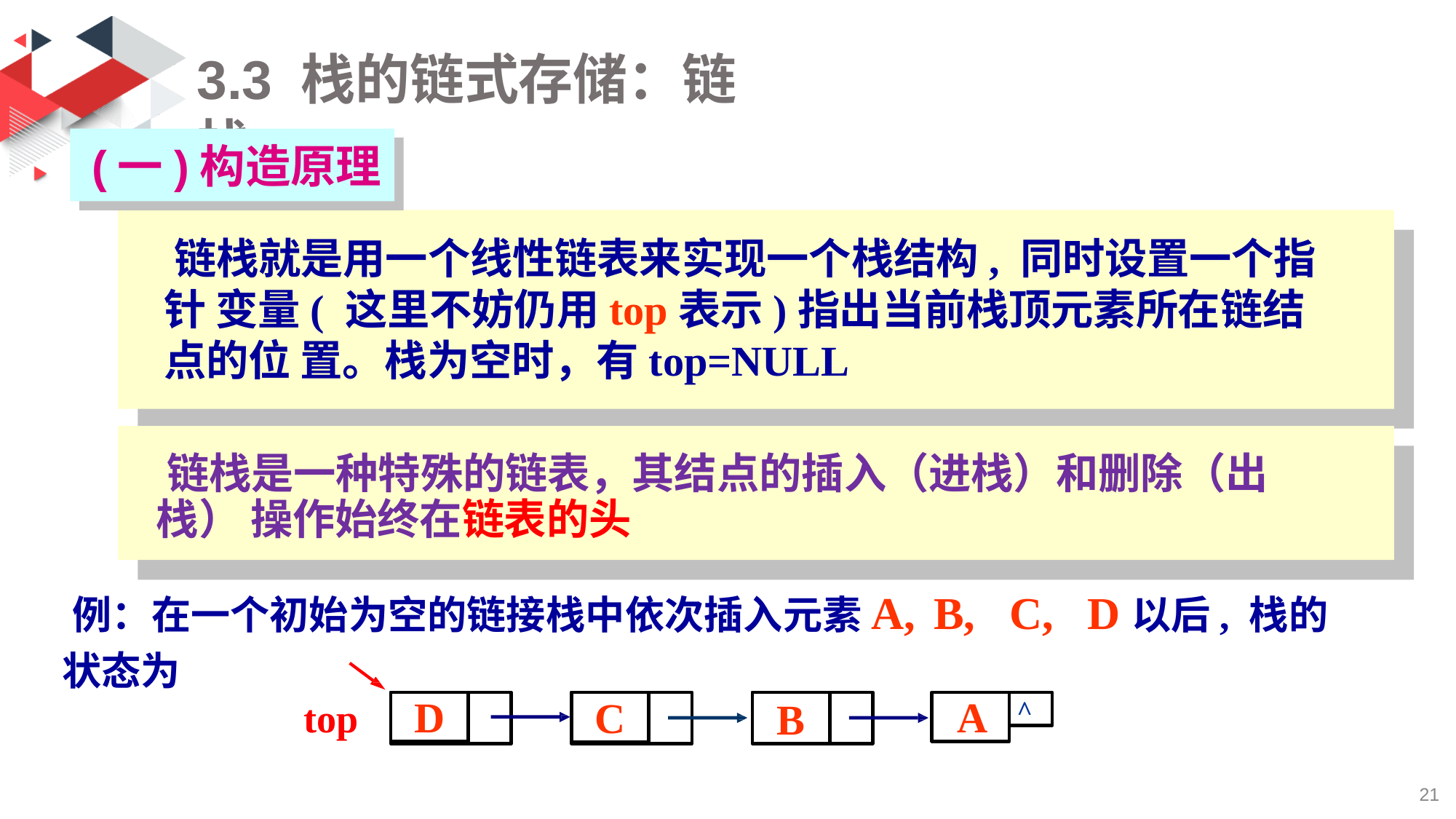

# 3.3 栈的链式存储：链栈

(一)构造原理
链栈就是用一个线性链表来实现一个栈结构, 同时设置一个指针 变量( 这里不妨仍用top表示)指出当前栈顶元素所在链结点的位 置。栈为空时，有top=NULL

链栈是一种特殊的链表，其结点的插入（进栈）和删除（出栈） 操作始终在链表的头

例：在一个初始为空的链接栈中依次插入元素A,	B,	C,	D以后, 栈的状态为
top

D

C

B

A
^

21